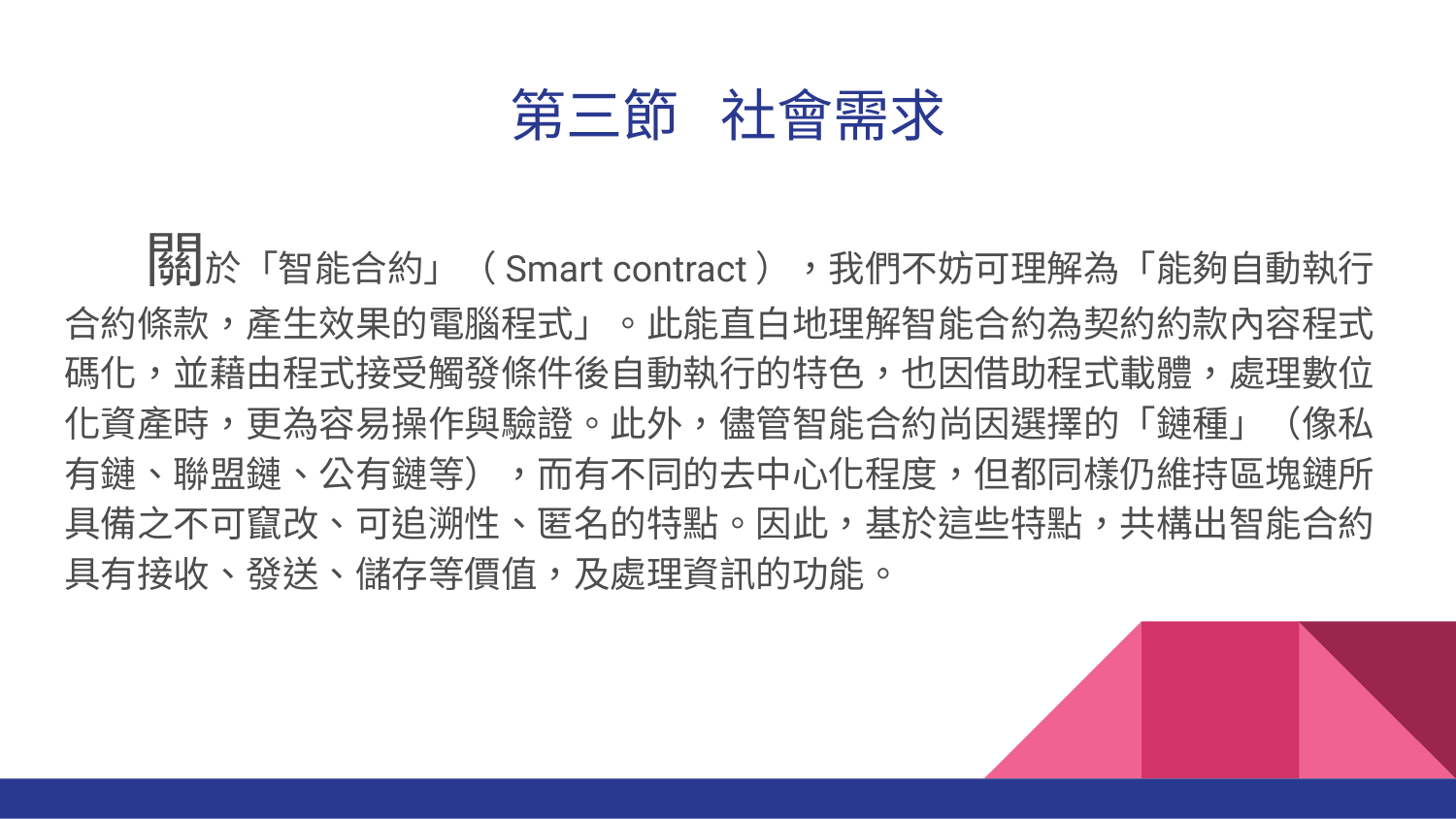

# 第三節   社會需求
        關於「智能合約」（Smart contract），我們不妨可理解為「能夠自動執行合約條款，產生效果的電腦程式」。此能直白地理解智能合約為契約約款內容程式碼化，並藉由程式接受觸發條件後自動執行的特色，也因借助程式載體，處理數位化資產時，更為容易操作與驗證。此外，儘管智能合約尚因選擇的「鏈種」（像私有鏈、聯盟鏈、公有鏈等），而有不同的去中心化程度，但都同樣仍維持區塊鏈所具備之不可竄改、可追溯性、匿名的特點。因此，基於這些特點，共構出智能合約具有接收、發送、儲存等價值，及處理資訊的功能。